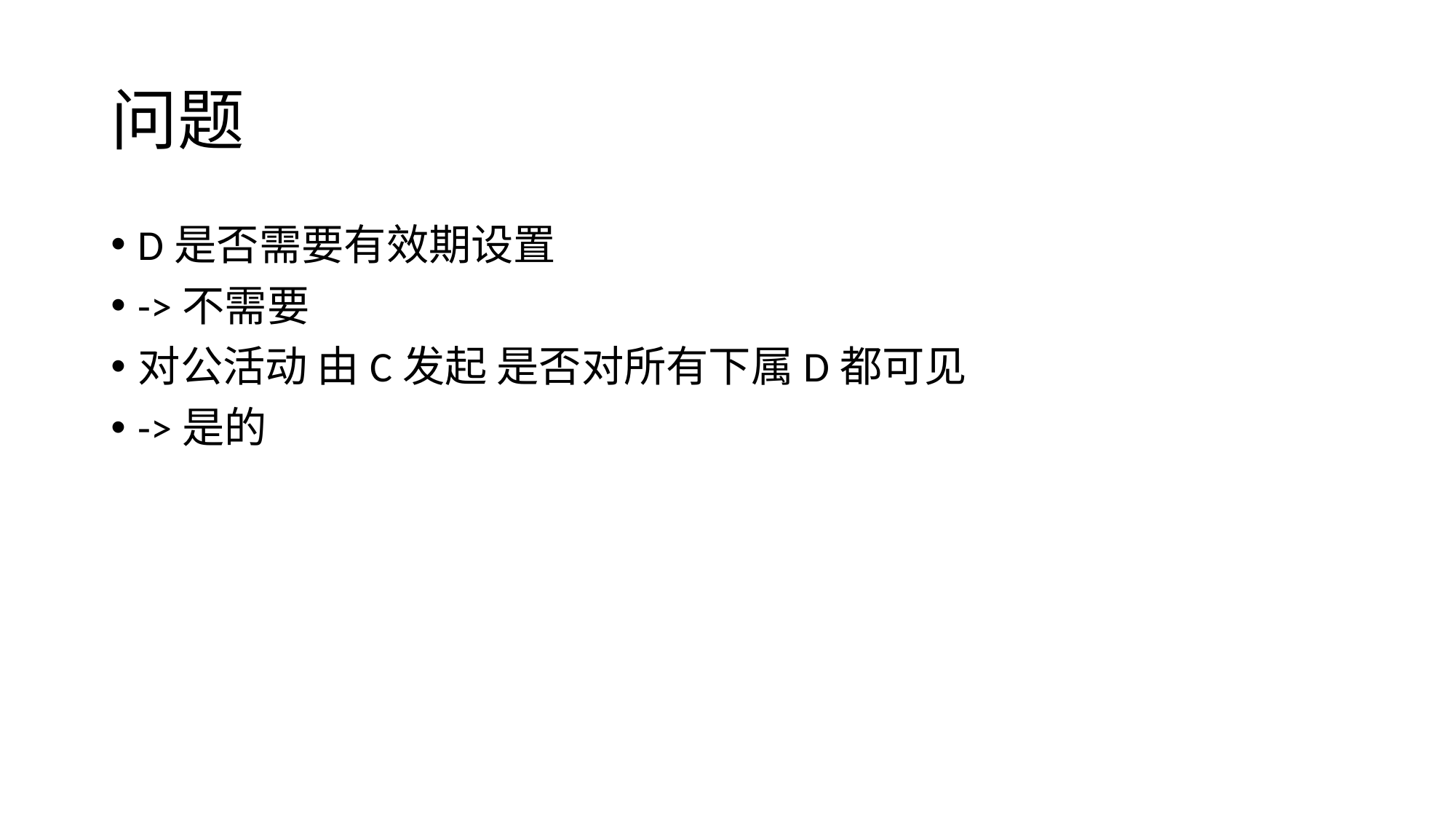

# 问题
D是否需要有效期设置
->不需要
对公活动 由C发起 是否对所有下属D都可见
->是的